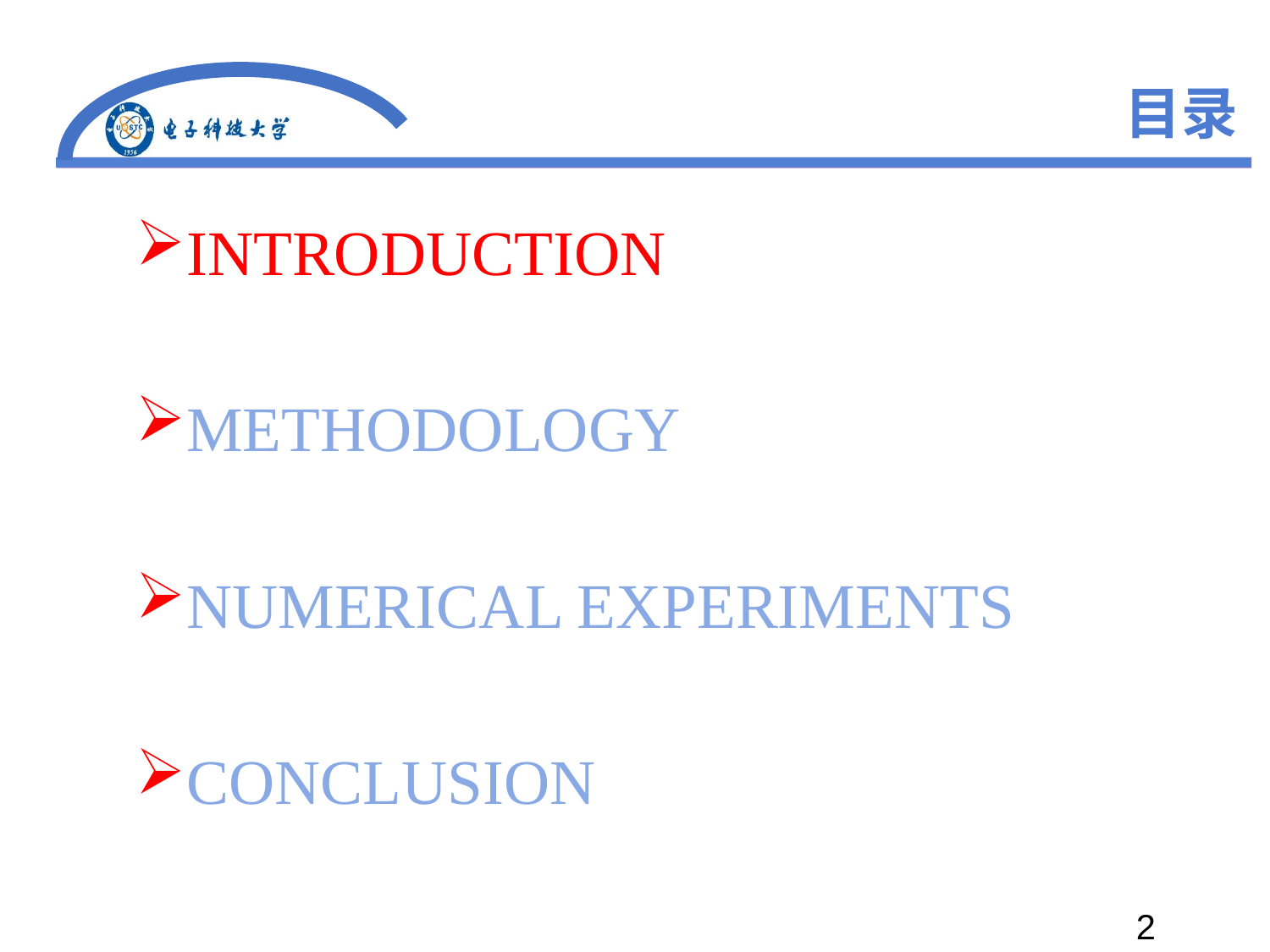

# 目录
INTRODUCTION

METHODOLOGY

NUMERICAL EXPERIMENTS

CONCLUSION